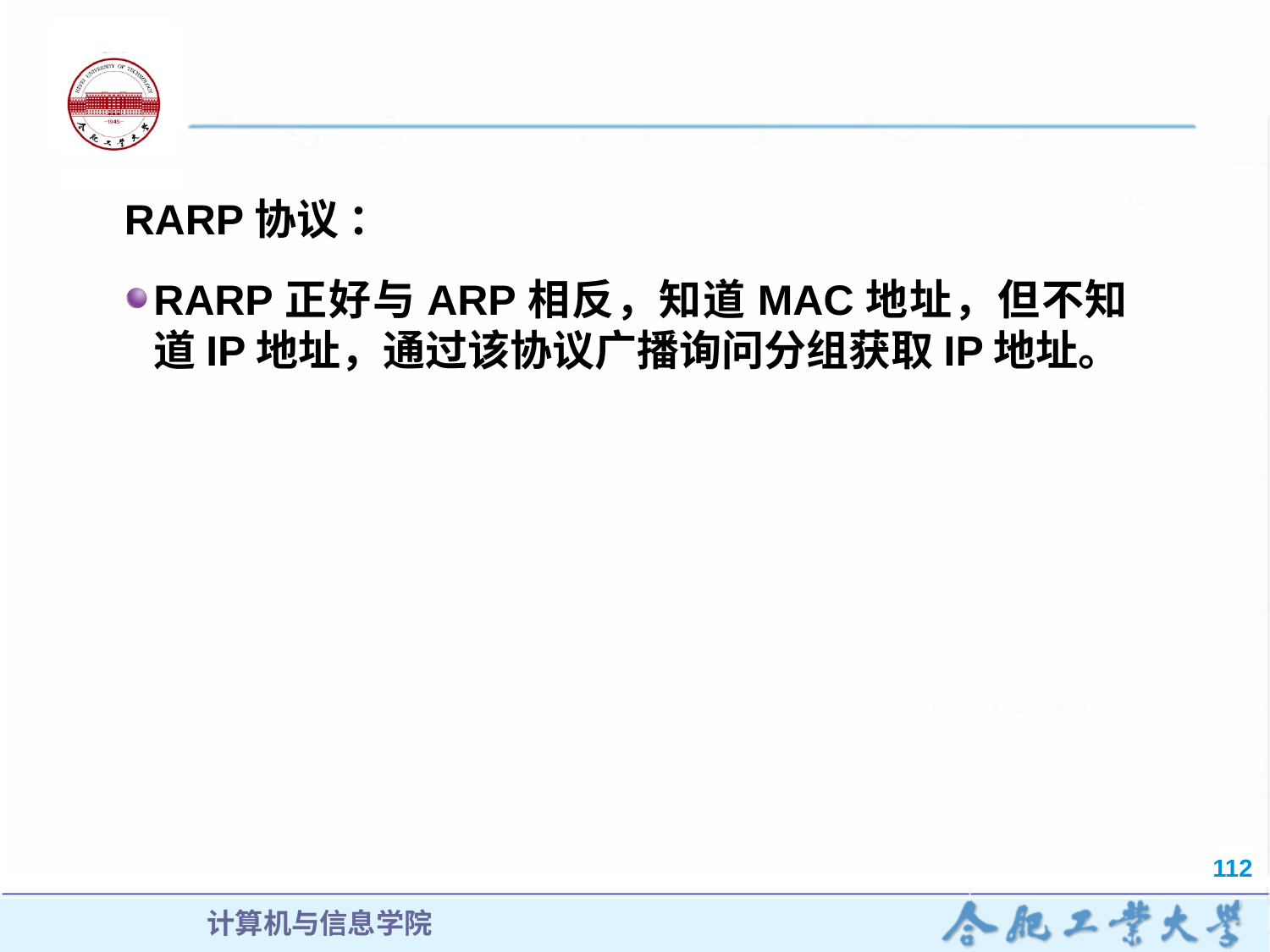

RARP协议 ：
RARP正好与ARP相反，知道MAC地址，但不知道IP地址，通过该协议广播询问分组获取IP地址。